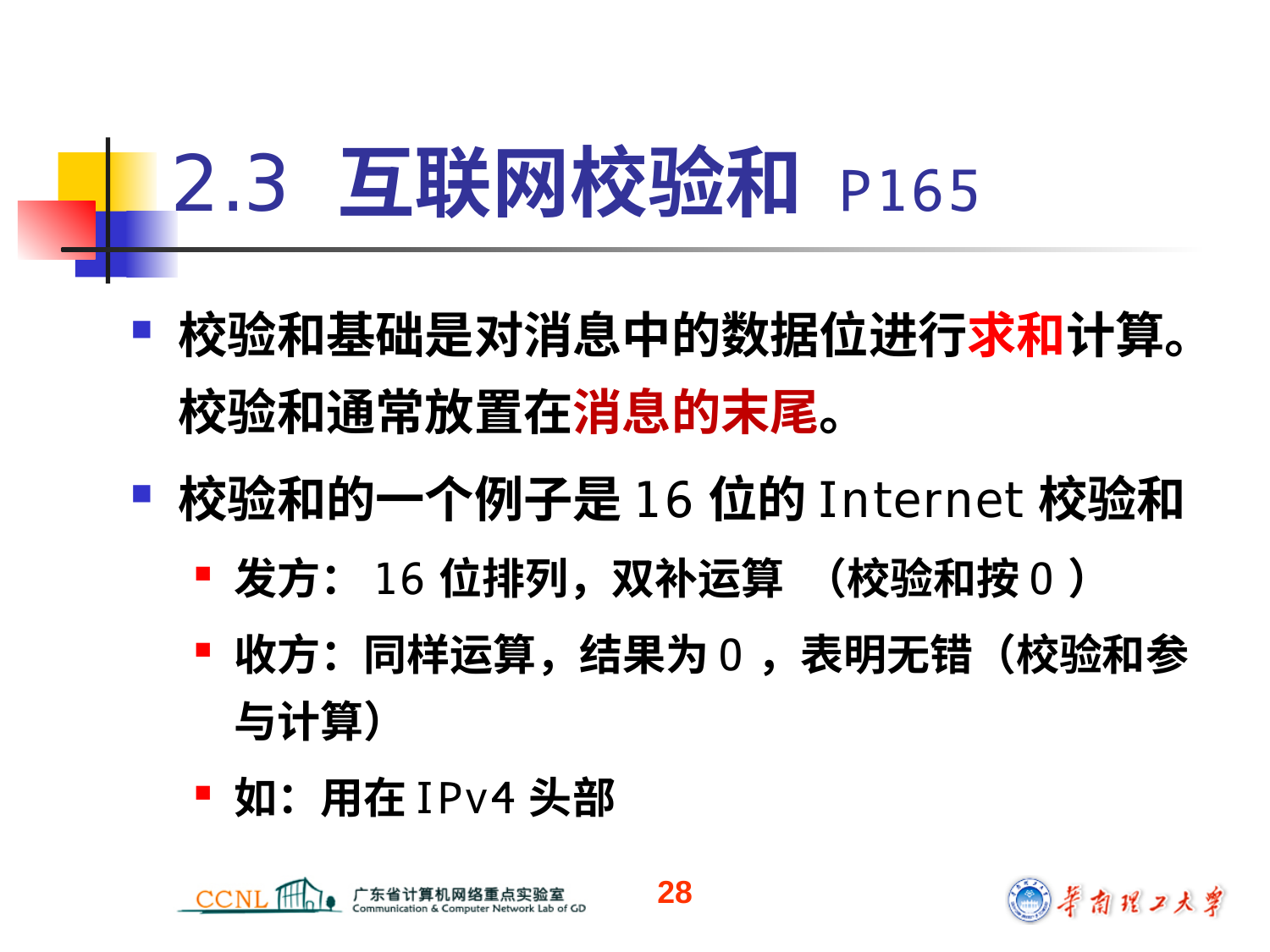

# 2.3 互联网校验和 P165
校验和基础是对消息中的数据位进行求和计算。校验和通常放置在消息的末尾。
校验和的一个例子是16位的Internet校验和
发方：16位排列，双补运算  （校验和按0）
收方：同样运算，结果为0，表明无错（校验和参与计算）
如：用在IPv4头部